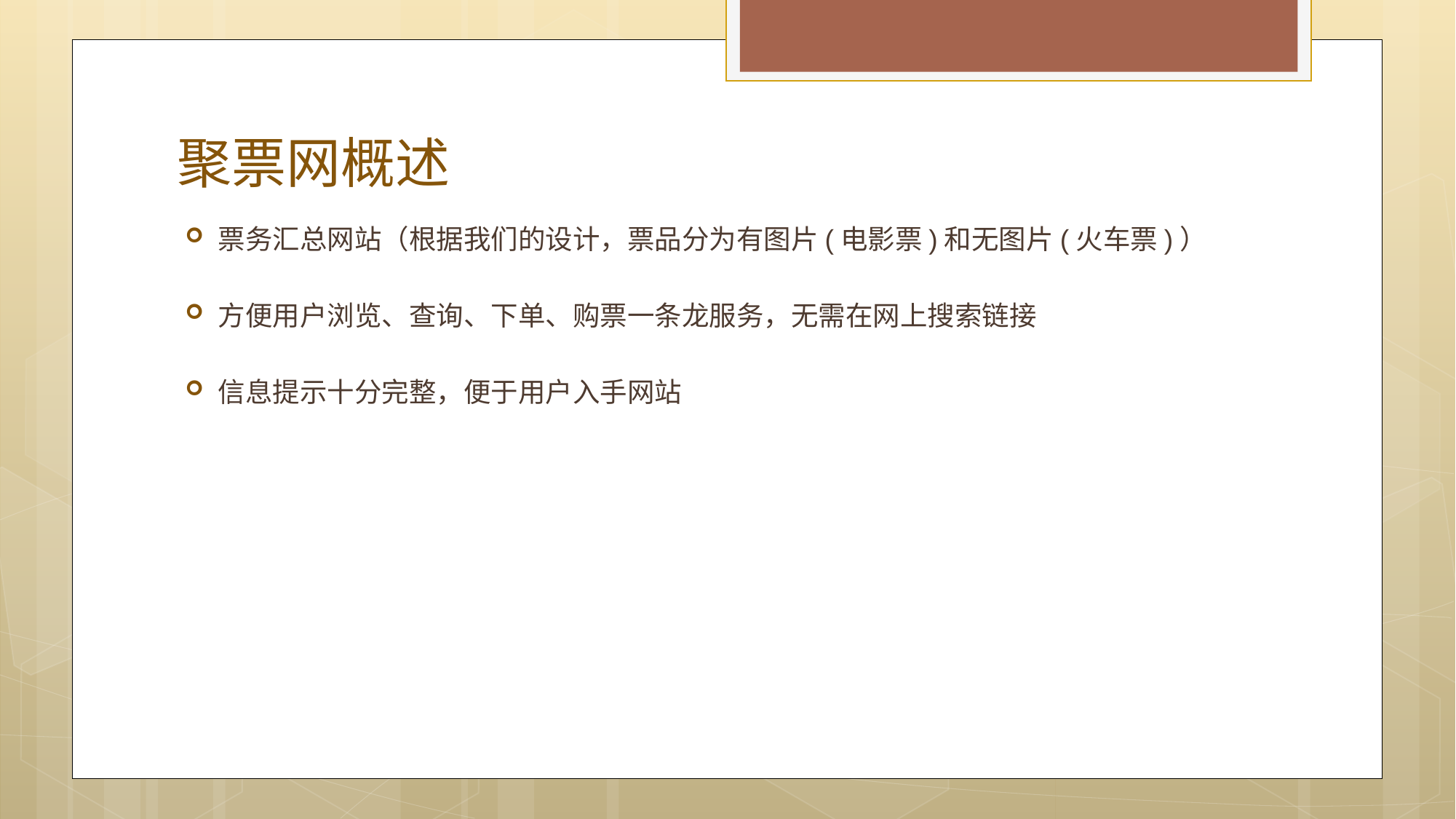

# 聚票网概述
票务汇总网站（根据我们的设计，票品分为有图片(电影票)和无图片(火车票)）

方便用户浏览、查询、下单、购票一条龙服务，无需在网上搜索链接

信息提示十分完整，便于用户入手网站